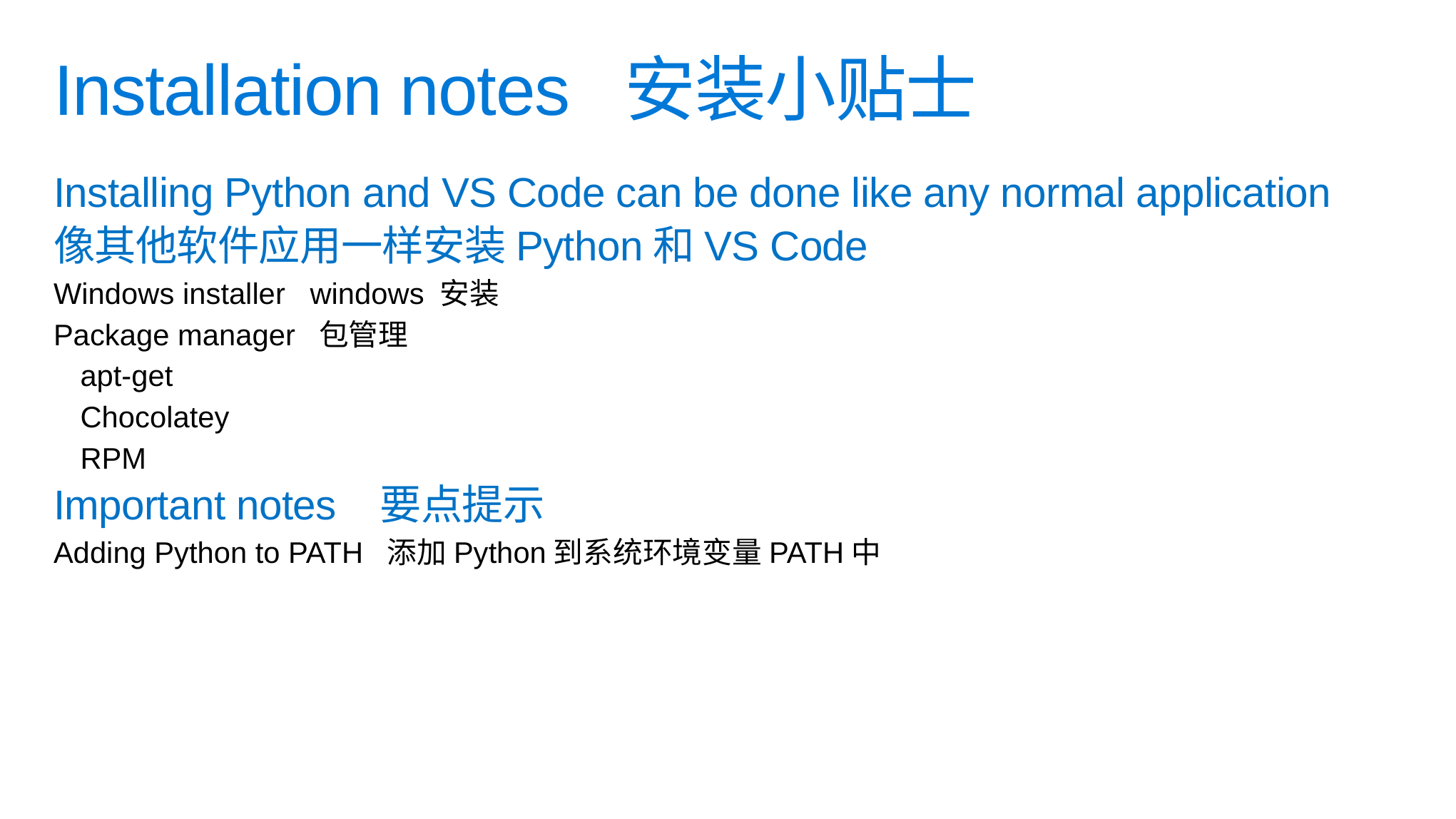

# Installation notes  安装小贴士
Installing Python and VS Code can be done like any normal application
像其他软件应用一样安装Python和VS Code
Windows installer   windows 安装
Package manager  包管理
apt-get
Chocolatey
RPM
Important notes   要点提示
Adding Python to PATH  添加Python到系统环境变量PATH中